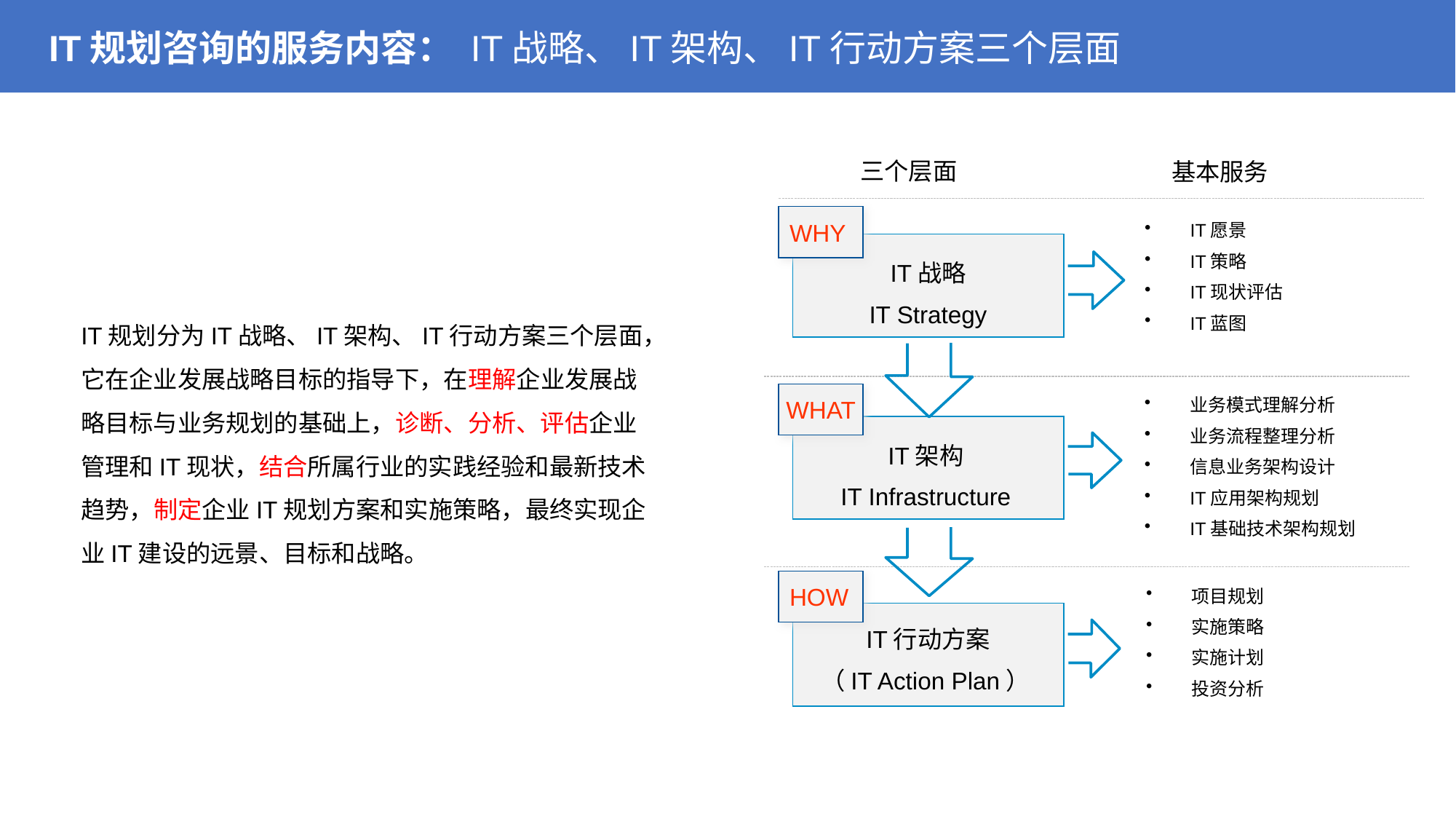

IT规划咨询的服务内容： IT战略、IT架构、IT行动方案三个层面

三个层面
基本服务
WHY
IT愿景
IT策略
IT现状评估
IT蓝图

IT战略
IT Strategy

WHAT
业务模式理解分析
业务流程整理分析
信息业务架构设计
IT应用架构规划
IT基础技术架构规划

IT架构
IT Infrastructure

HOW
项目规划
实施策略
实施计划
投资分析

IT行动方案
（IT Action Plan）

IT规划分为IT战略、IT架构、IT行动方案三个层面，它在企业发展战略目标的指导下，在理解企业发展战略目标与业务规划的基础上，诊断、分析、评估企业管理和IT现状，结合所属行业的实践经验和最新技术趋势，制定企业IT规划方案和实施策略，最终实现企业IT建设的远景、目标和战略。